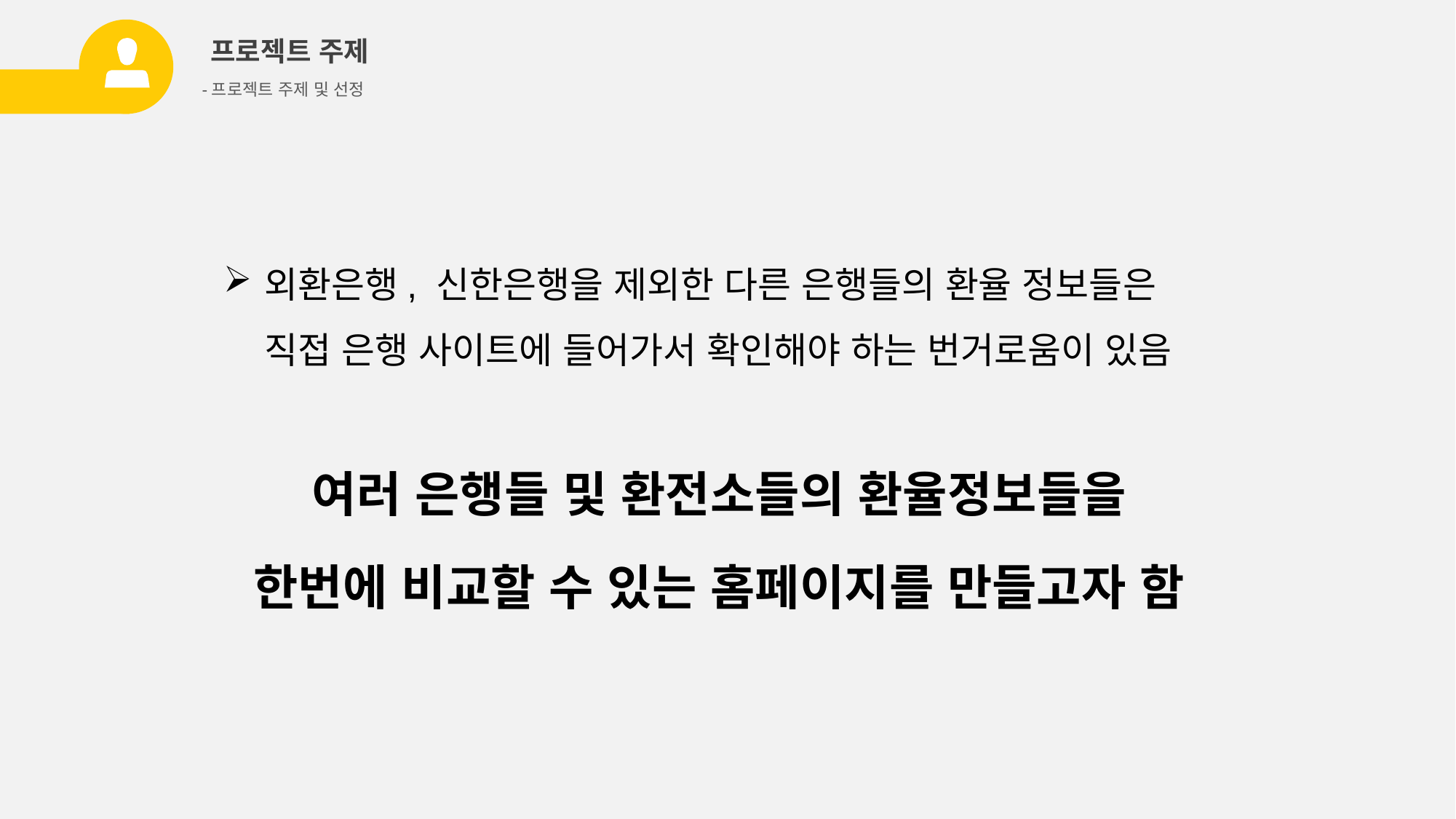

프로젝트 주제

-프로젝트 주제 및 선정

외환은행, 신한은행을 제외한 다른 은행들의 환율 정보들은 직접 은행 사이트에 들어가서 확인해야 하는 번거로움이 있음
여러 은행들 및 환전소들의 환율정보들을
한번에 비교할 수 있는 홈페이지를 만들고자 함